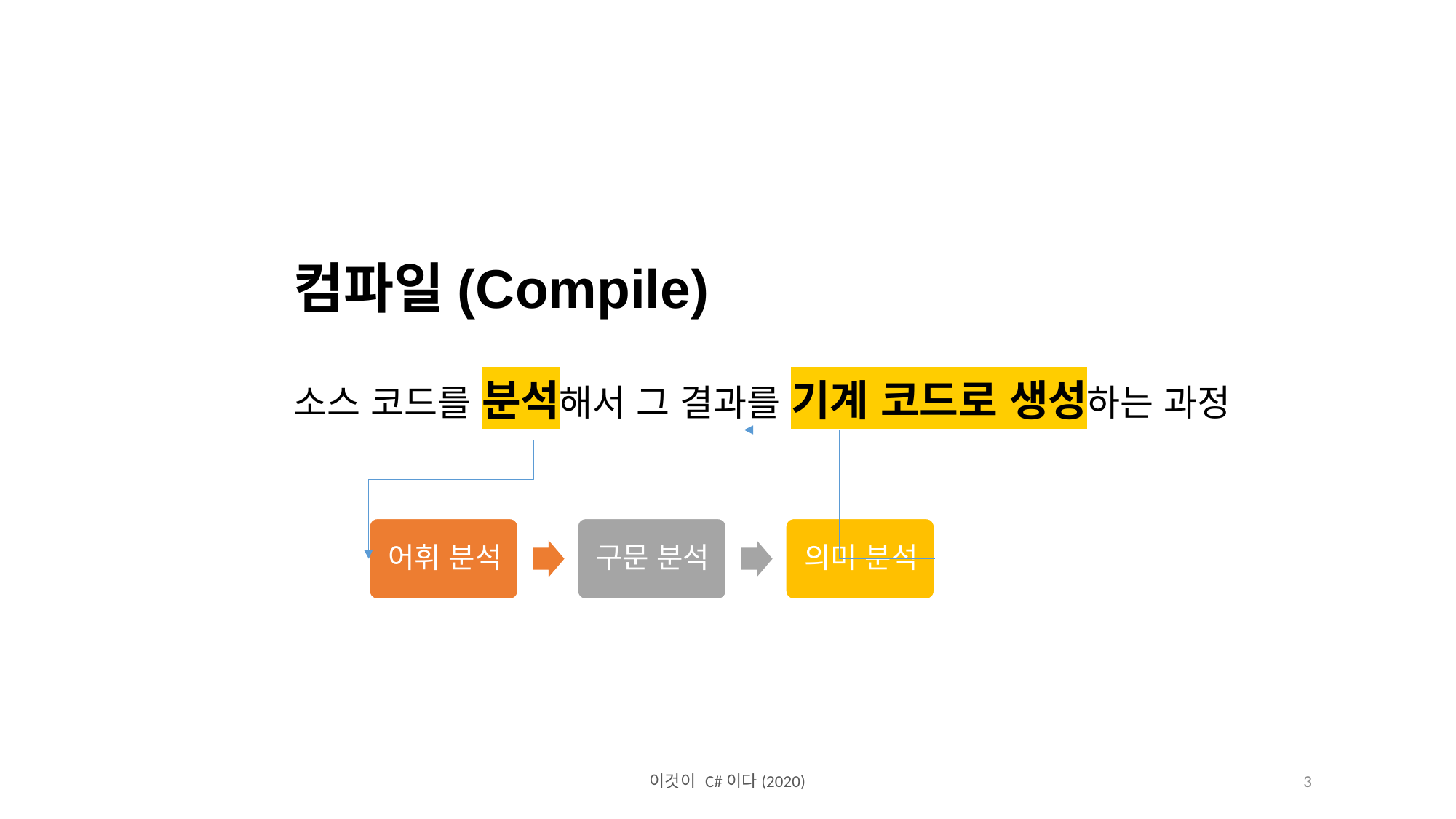

컴파일(Compile)

소스 코드를 분석해서 그 결과를 기계 코드로 생성하는 과정

어휘 분석

구문 분석

의미 분석
이것이 C#이다(2020)
3